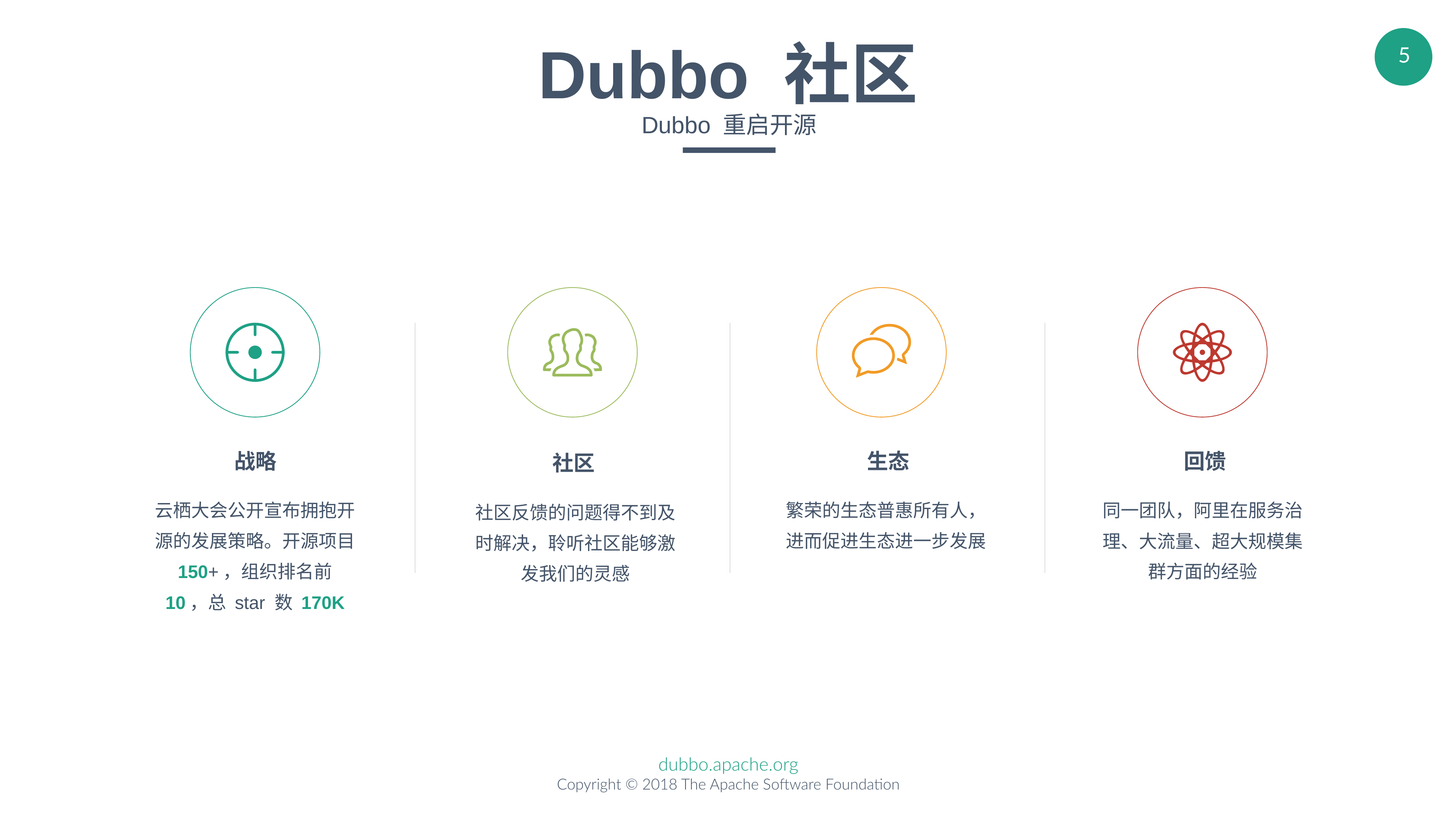

Dubbo 社区
Dubbo 重启开源

战略
生态
回馈
社区
云栖大会公开宣布拥抱开源的发展策略。开源项目 150+，组织排名前 10，总 star 数 170K
繁荣的生态普惠所有人，进而促进生态进一步发展
同一团队，阿里在服务治理、大流量、超大规模集群方面的经验
社区反馈的问题得不到及时解决，聆听社区能够激发我们的灵感